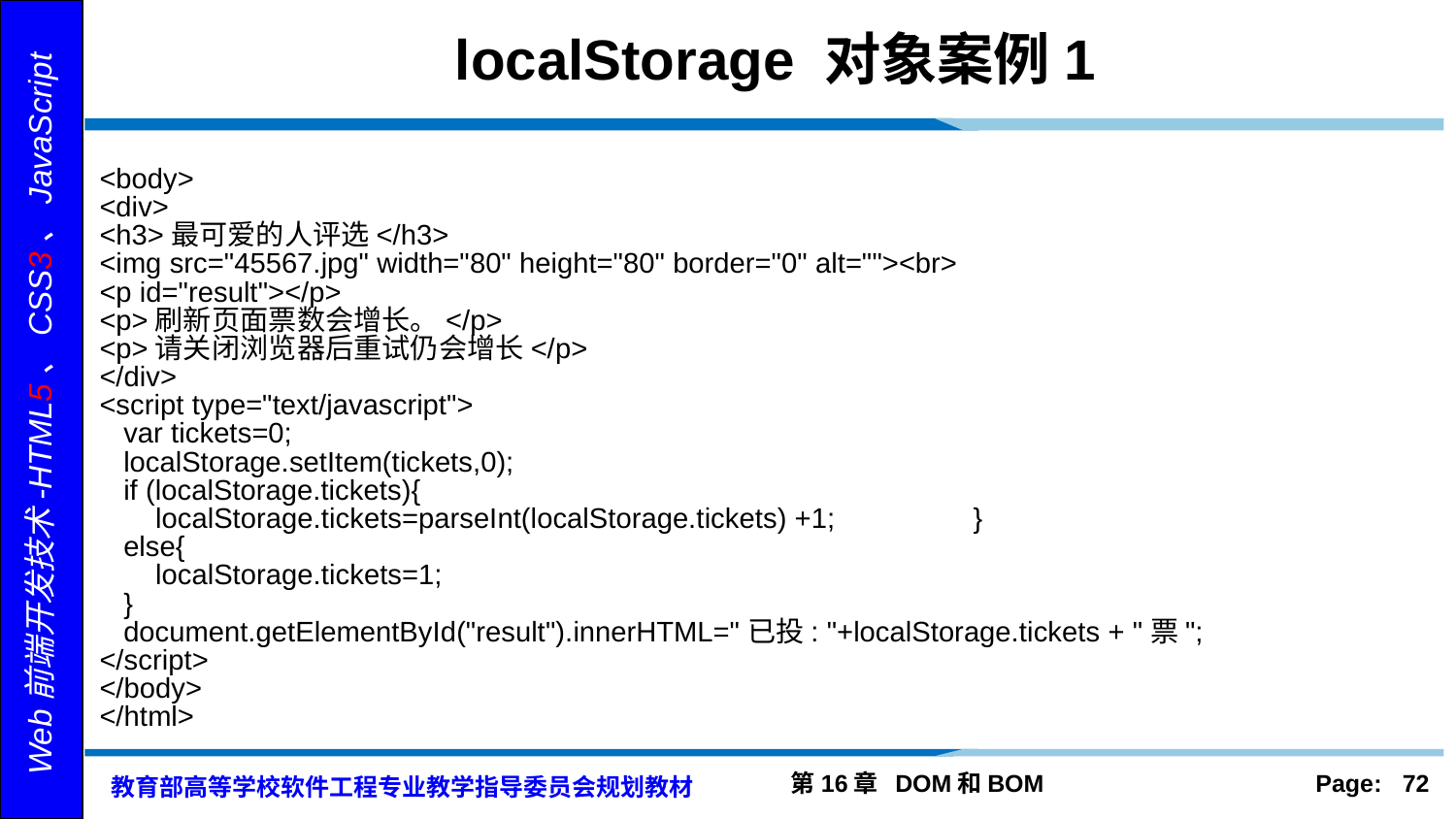

# localStorage 对象案例1

<body>
<div>
<h3>最可爱的人评选</h3>
<img src="45567.jpg" width="80" height="80" border="0" alt=""><br>
<p id="result"></p>
<p>刷新页面票数会增长。</p>
<p>请关闭浏览器后重试仍会增长</p>
</div>
<script type="text/javascript">
   var tickets=0;
   localStorage.setItem(tickets,0);
   if (localStorage.tickets){
       localStorage.tickets=parseInt(localStorage.tickets) +1;	}
   else{
       localStorage.tickets=1;
   }
   document.getElementById("result").innerHTML="已投: "+localStorage.tickets + "票";
</script>
</body>
</html>